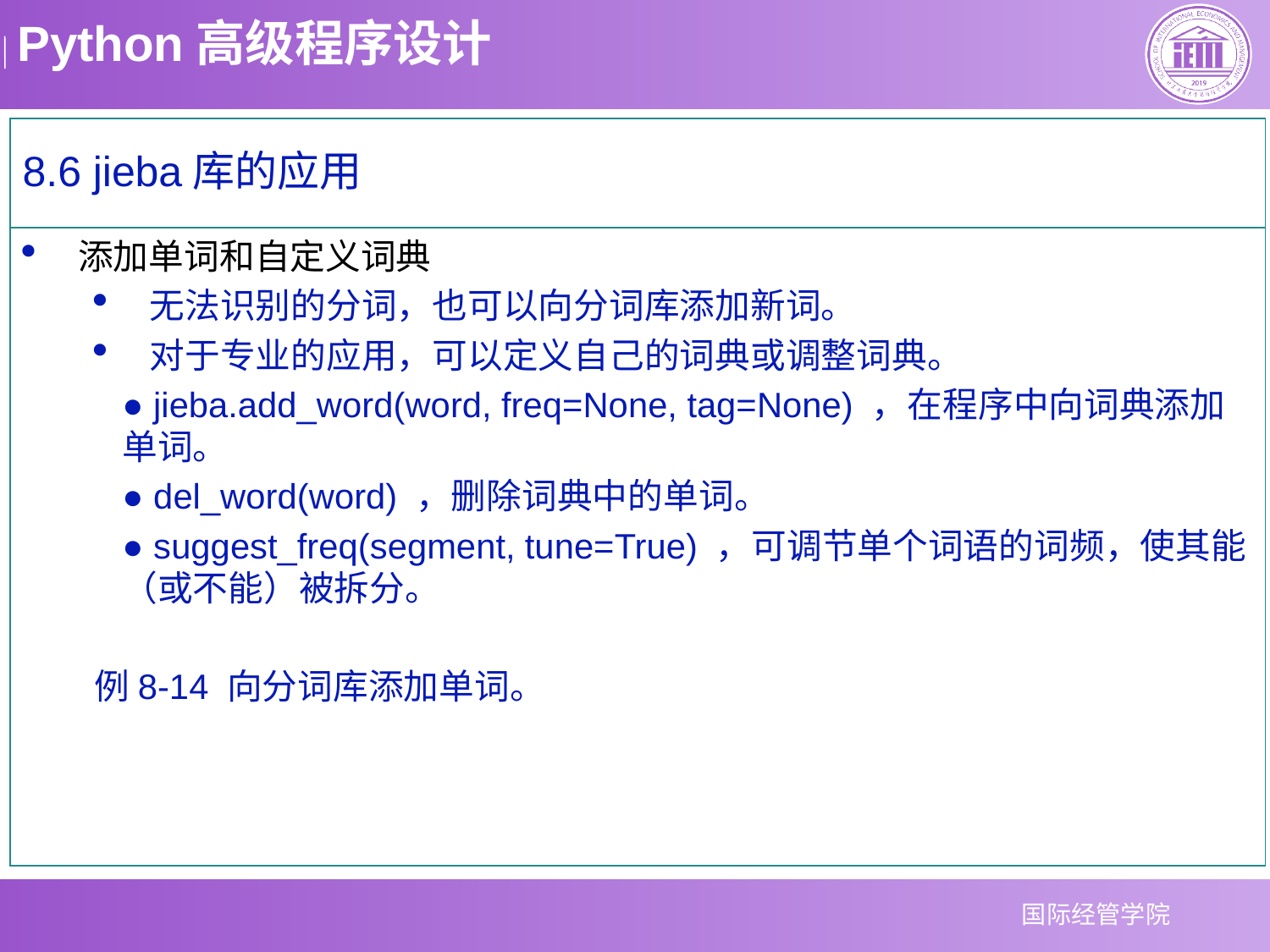

8.6 jieba库的应用
添加单词和自定义词典
无法识别的分词，也可以向分词库添加新词。
对于专业的应用，可以定义自己的词典或调整词典。
● jieba.add_word(word, freq=None, tag=None) ，在程序中向词典添加单词。
● del_word(word) ，删除词典中的单词。
● suggest_freq(segment, tune=True) ，可调节单个词语的词频，使其能（或不能）被拆分。

例8-14 向分词库添加单词。